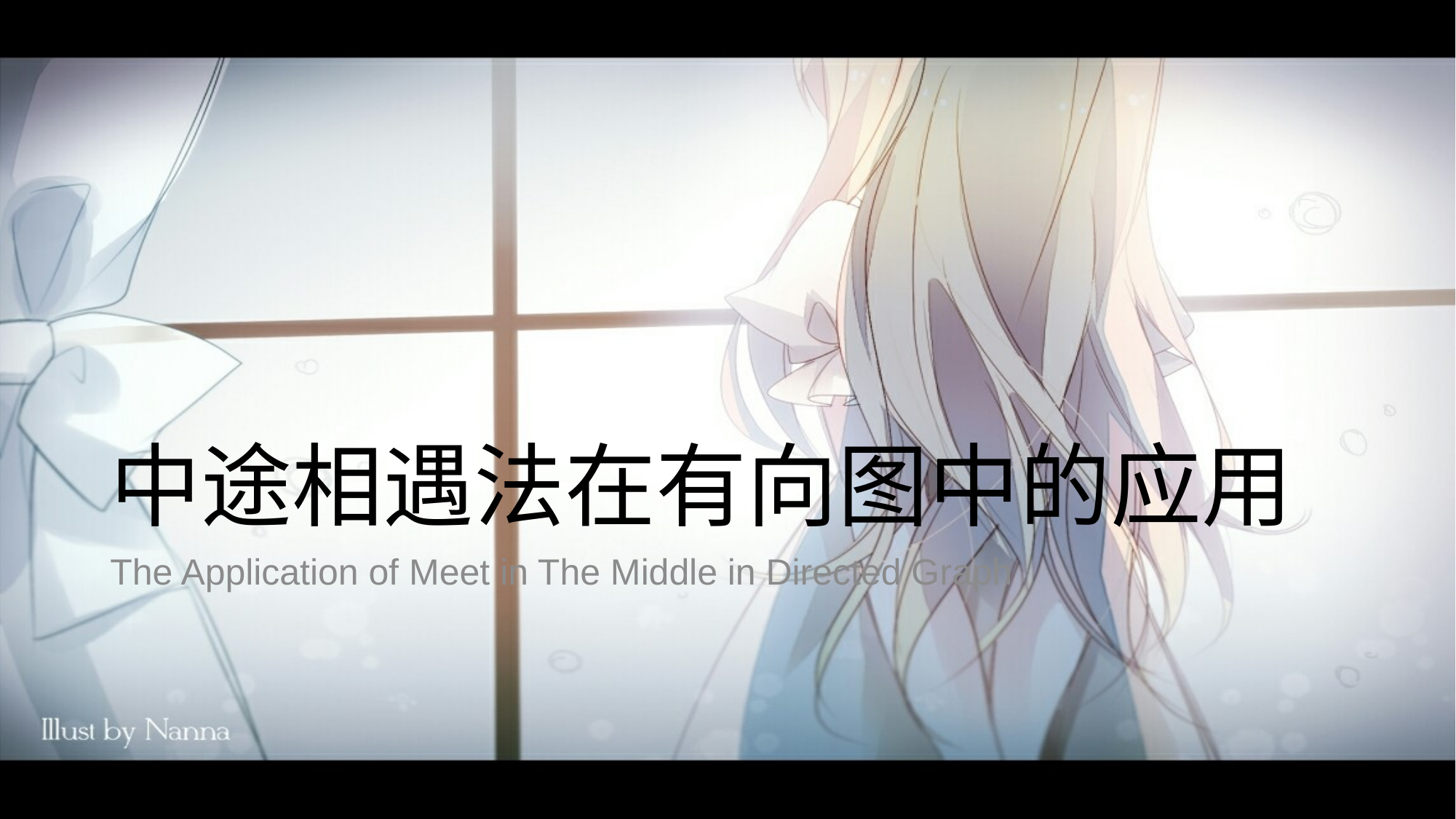

# 中途相遇法在有向图中的应用
The Application of Meet in The Middle in Directed Graph